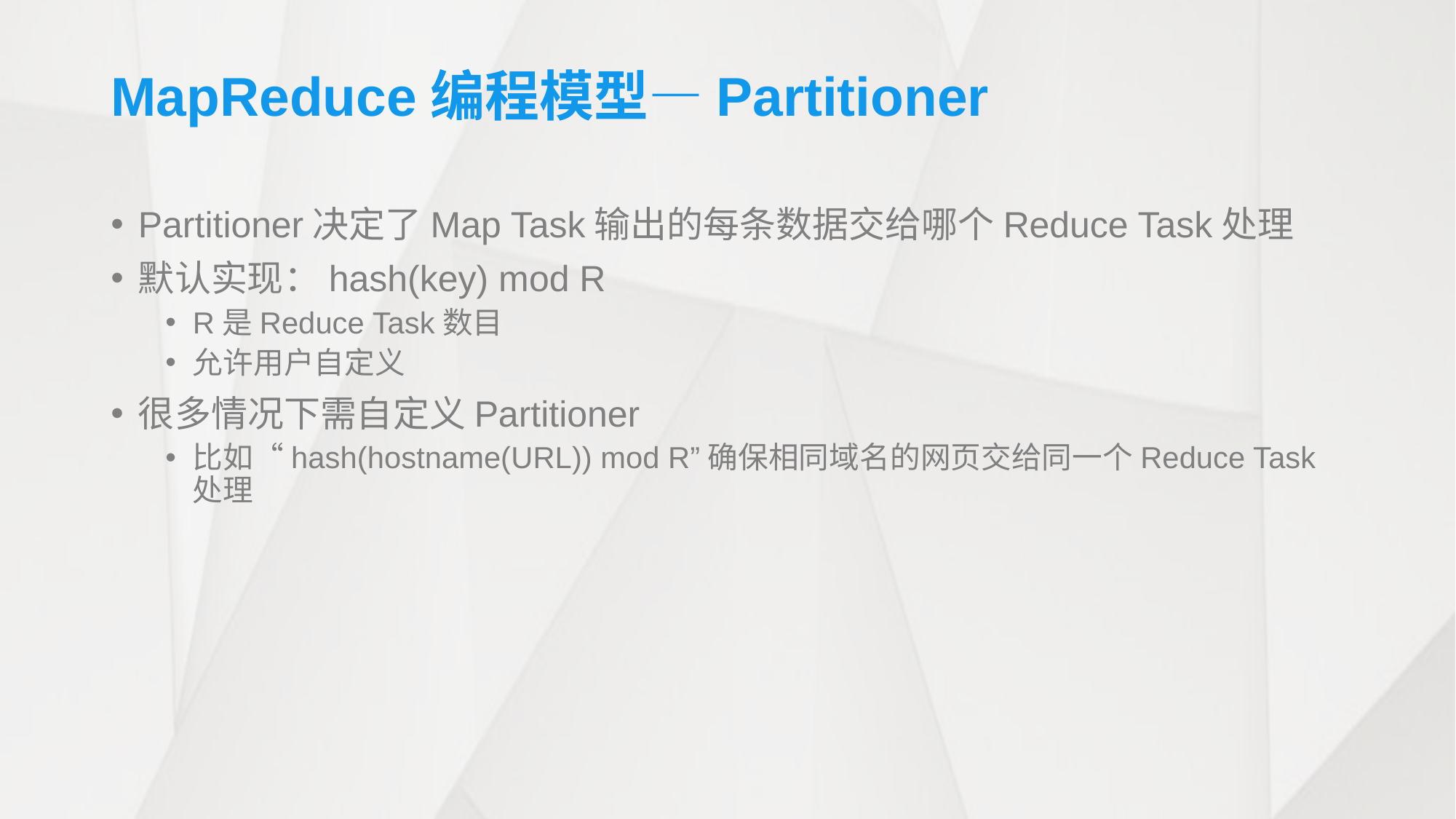

# MapReduce编程模型—Partitioner
Partitioner决定了Map Task输出的每条数据交给哪个Reduce Task处理
默认实现：hash(key) mod R
R是Reduce Task数目
允许用户自定义
很多情况下需自定义Partitioner
比如“hash(hostname(URL)) mod R”确保相同域名的网页交给同一个Reduce Task处理